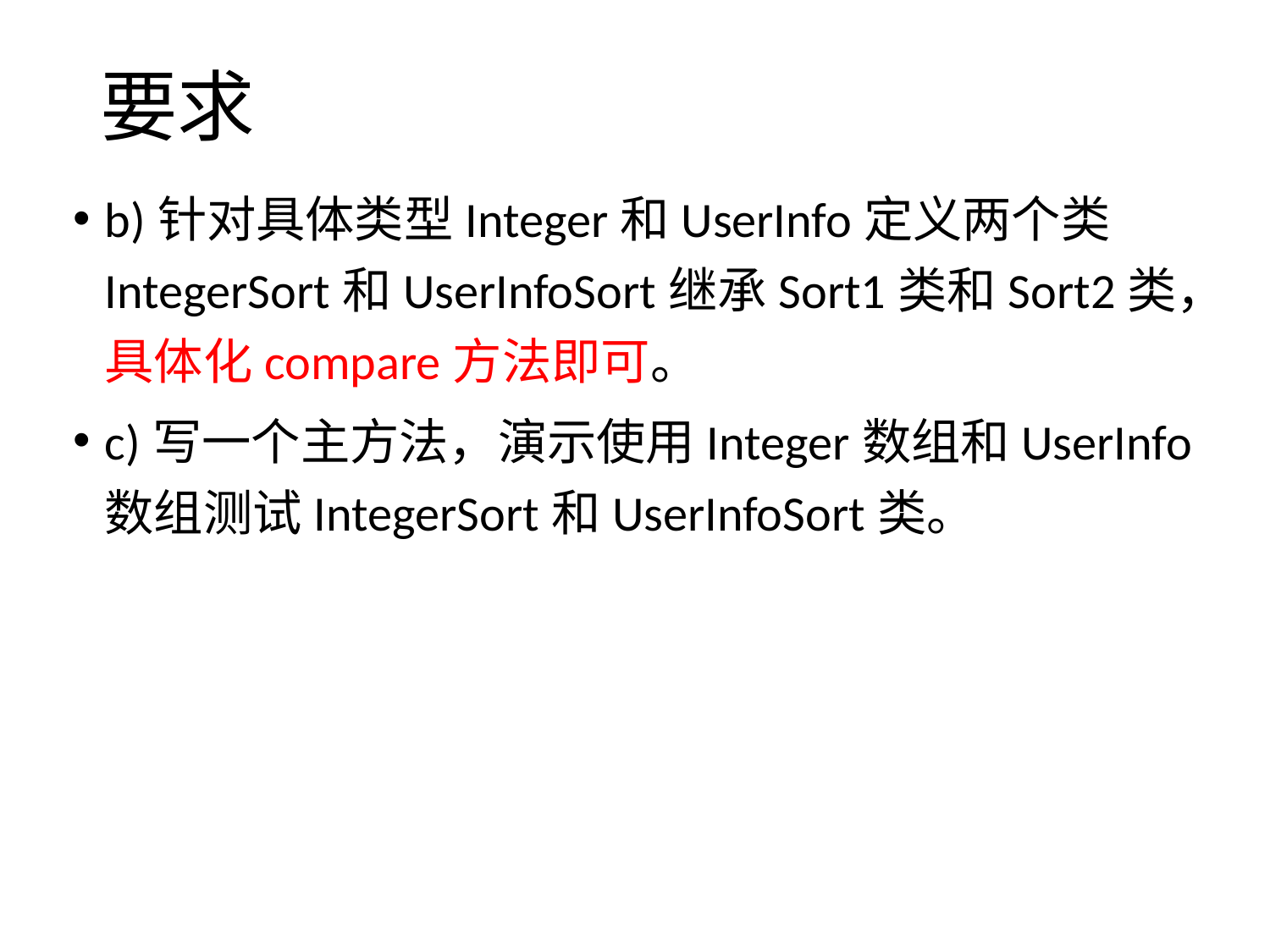

# 要求
b)针对具体类型Integer和UserInfo定义两个类IntegerSort和UserInfoSort继承Sort1类和Sort2类，具体化compare方法即可。
c)写一个主方法，演示使用Integer数组和UserInfo数组测试IntegerSort和UserInfoSort类。